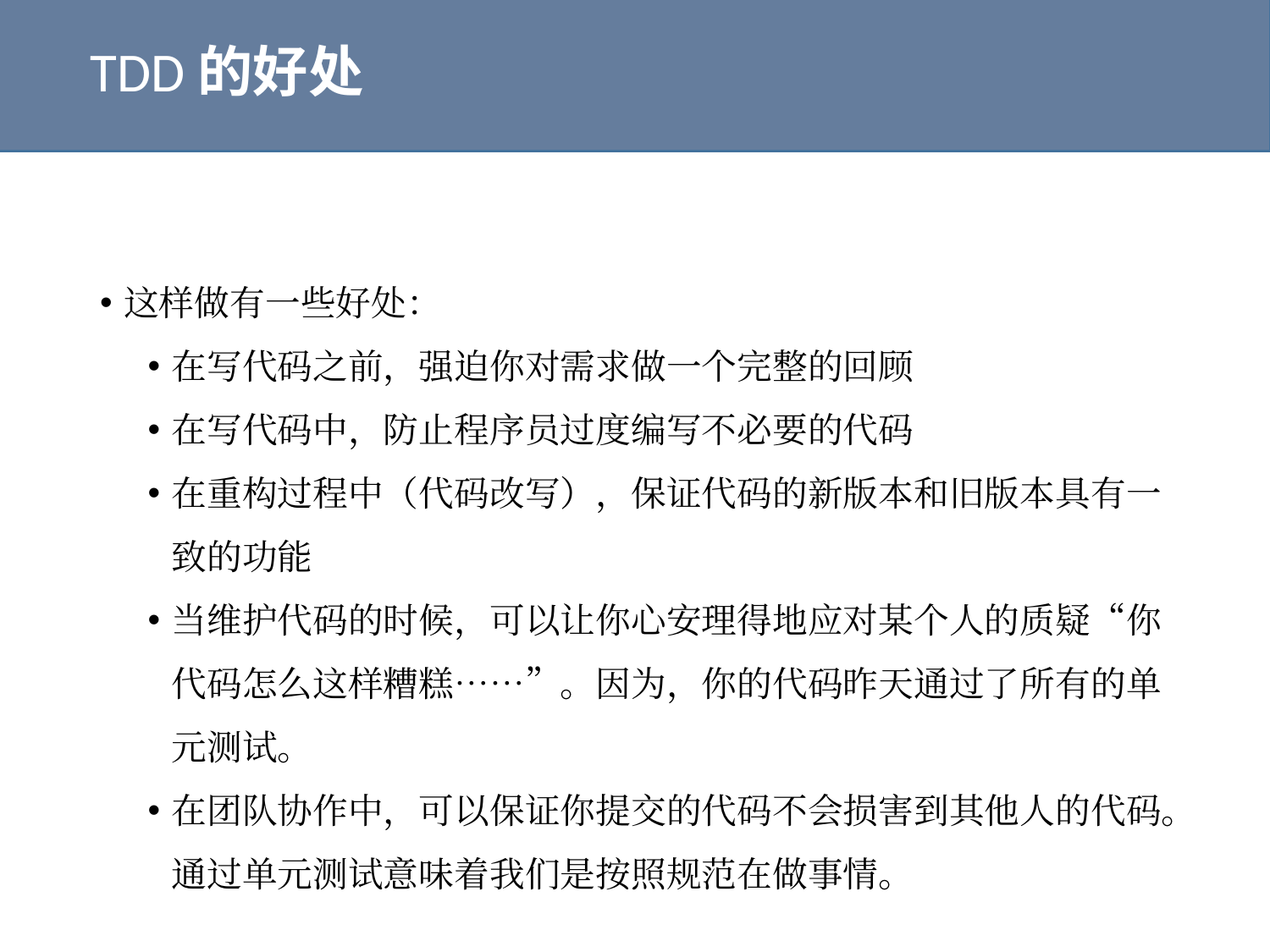

# TDD的好处
这样做有一些好处：
在写代码之前，强迫你对需求做一个完整的回顾
在写代码中，防止程序员过度编写不必要的代码
在重构过程中（代码改写），保证代码的新版本和旧版本具有一致的功能
当维护代码的时候，可以让你心安理得地应对某个人的质疑“你代码怎么这样糟糕……”。因为，你的代码昨天通过了所有的单元测试。
在团队协作中，可以保证你提交的代码不会损害到其他人的代码。通过单元测试意味着我们是按照规范在做事情。